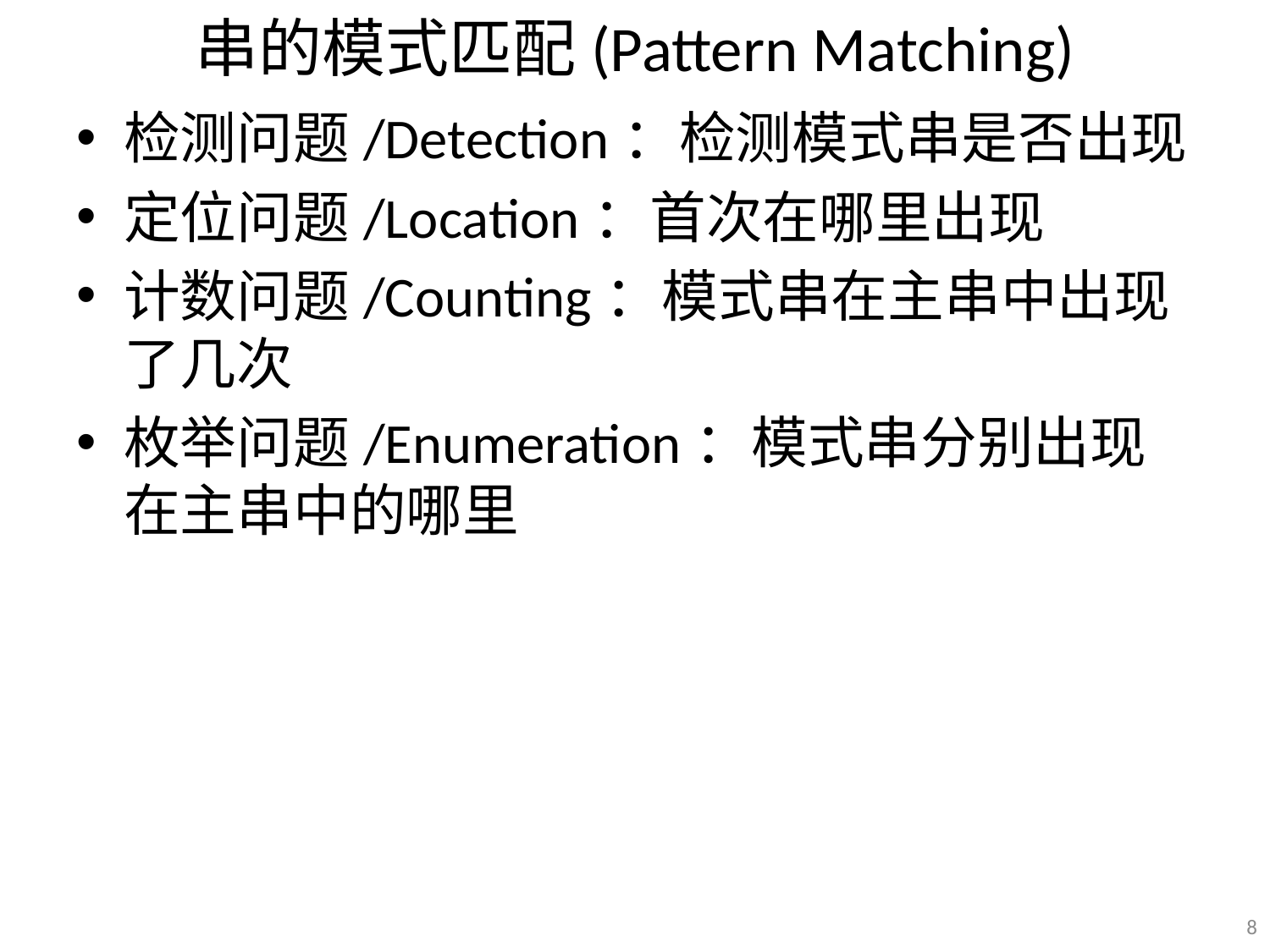

# 串的模式匹配(Pattern Matching)
检测问题/Detection：检测模式串是否出现
定位问题/Location：首次在哪里出现
计数问题/Counting：模式串在主串中出现了几次
枚举问题/Enumeration：模式串分别出现在主串中的哪里
8